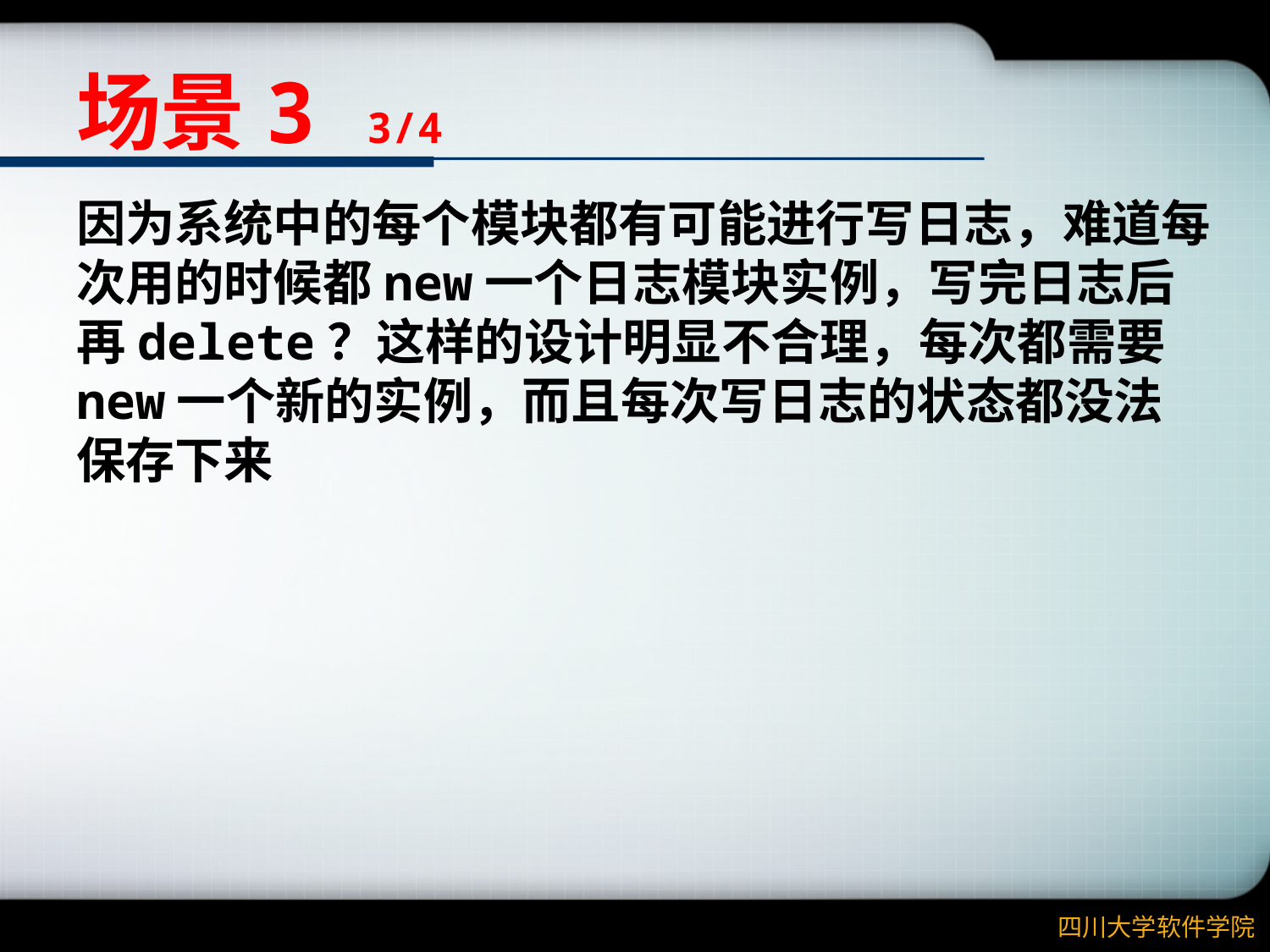

# 场景3 3/4
因为系统中的每个模块都有可能进行写日志，难道每次用的时候都new一个日志模块实例，写完日志后再delete？这样的设计明显不合理，每次都需要new一个新的实例，而且每次写日志的状态都没法保存下来